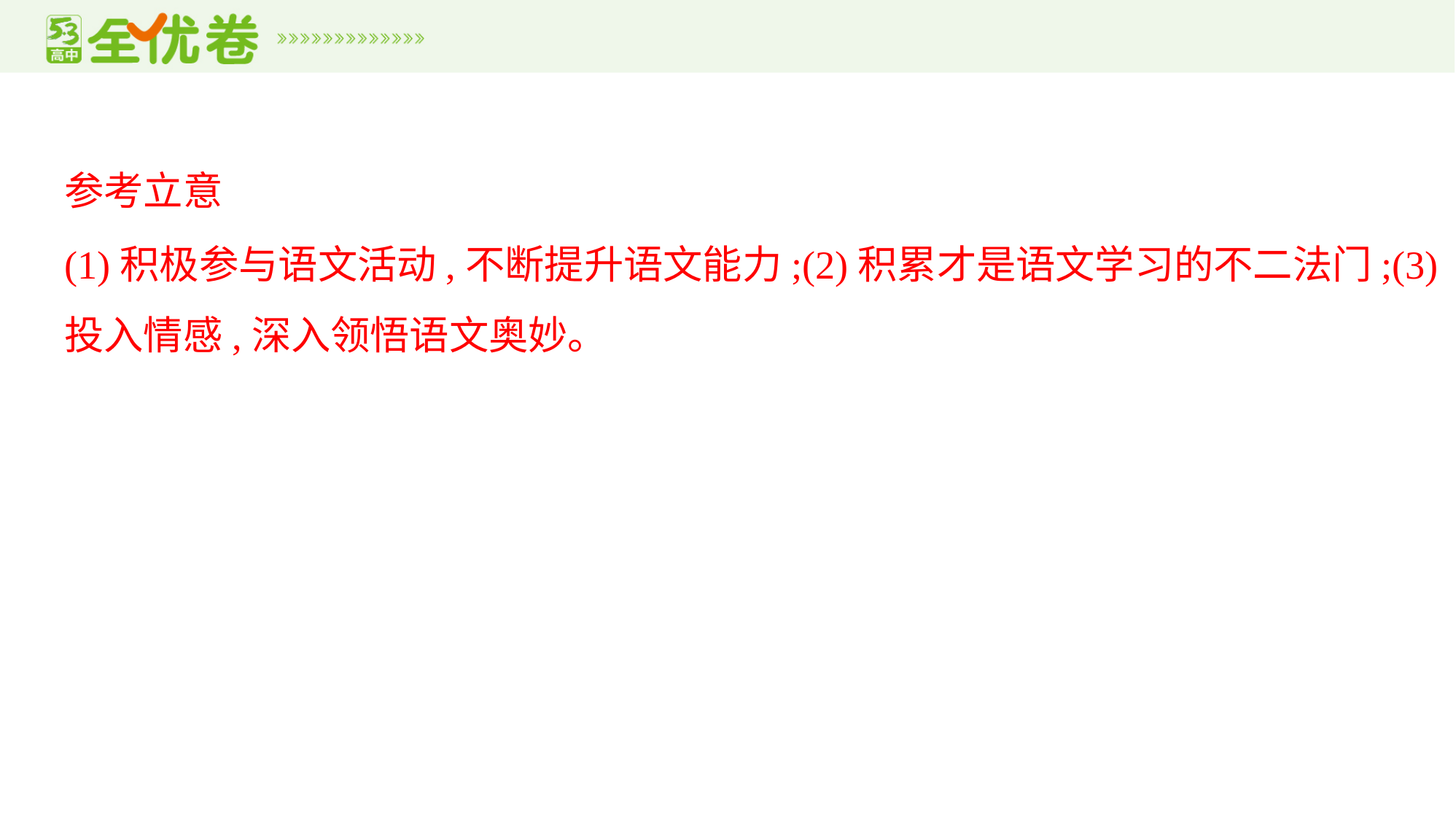

参考立意
(1)积极参与语文活动,不断提升语文能力;(2)积累才是语文学习的不二法门;(3)
投入情感,深入领悟语文奥妙。